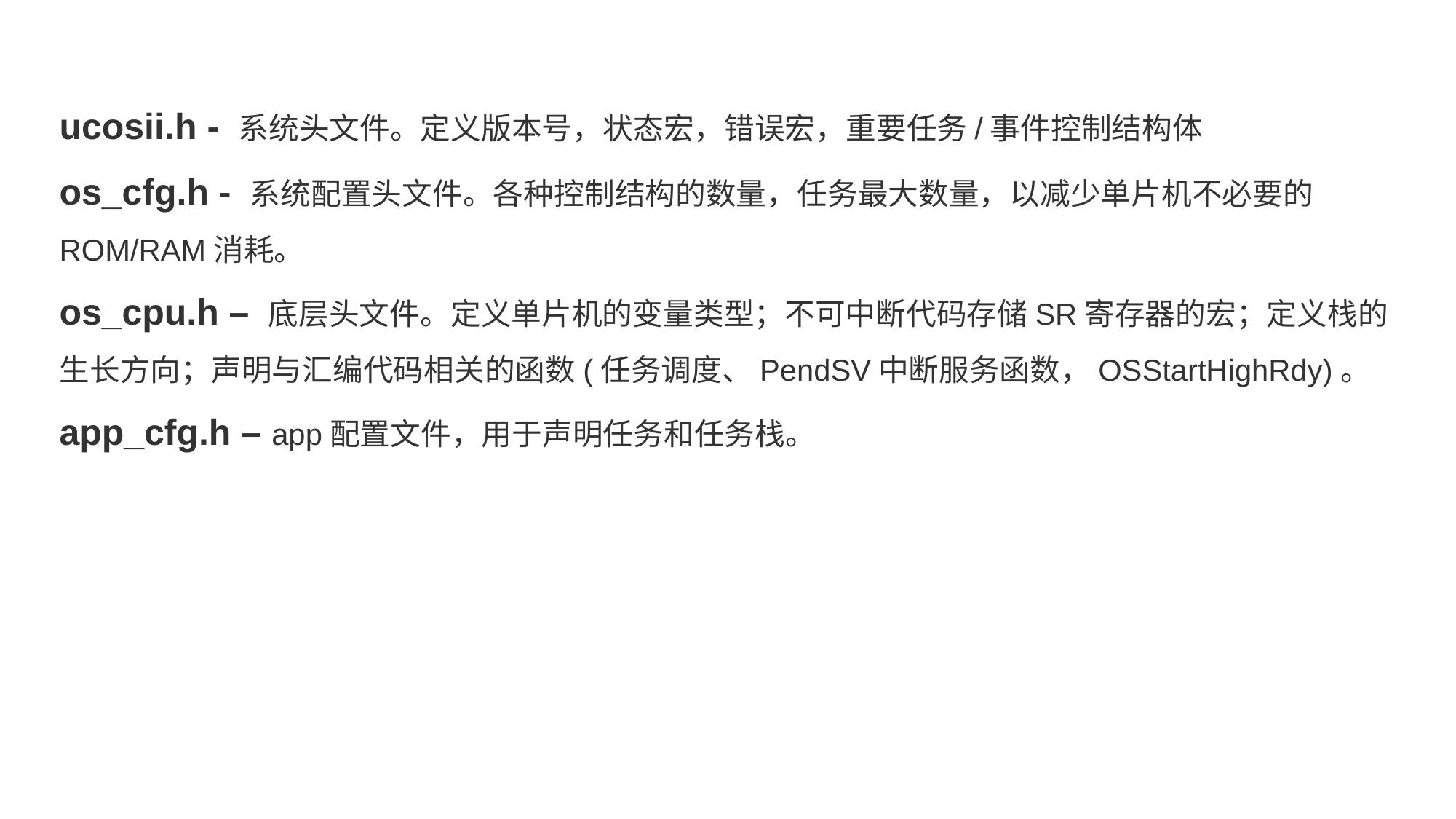

ucosii.h - 系统头文件。定义版本号，状态宏，错误宏，重要任务/事件控制结构体
os_cfg.h - 系统配置头文件。各种控制结构的数量，任务最大数量，以减少单片机不必要的ROM/RAM消耗。
os_cpu.h – 底层头文件。定义单片机的变量类型；不可中断代码存储SR寄存器的宏；定义栈的生长方向；声明与汇编代码相关的函数(任务调度、PendSV中断服务函数，OSStartHighRdy)。
app_cfg.h – app配置文件，用于声明任务和任务栈。